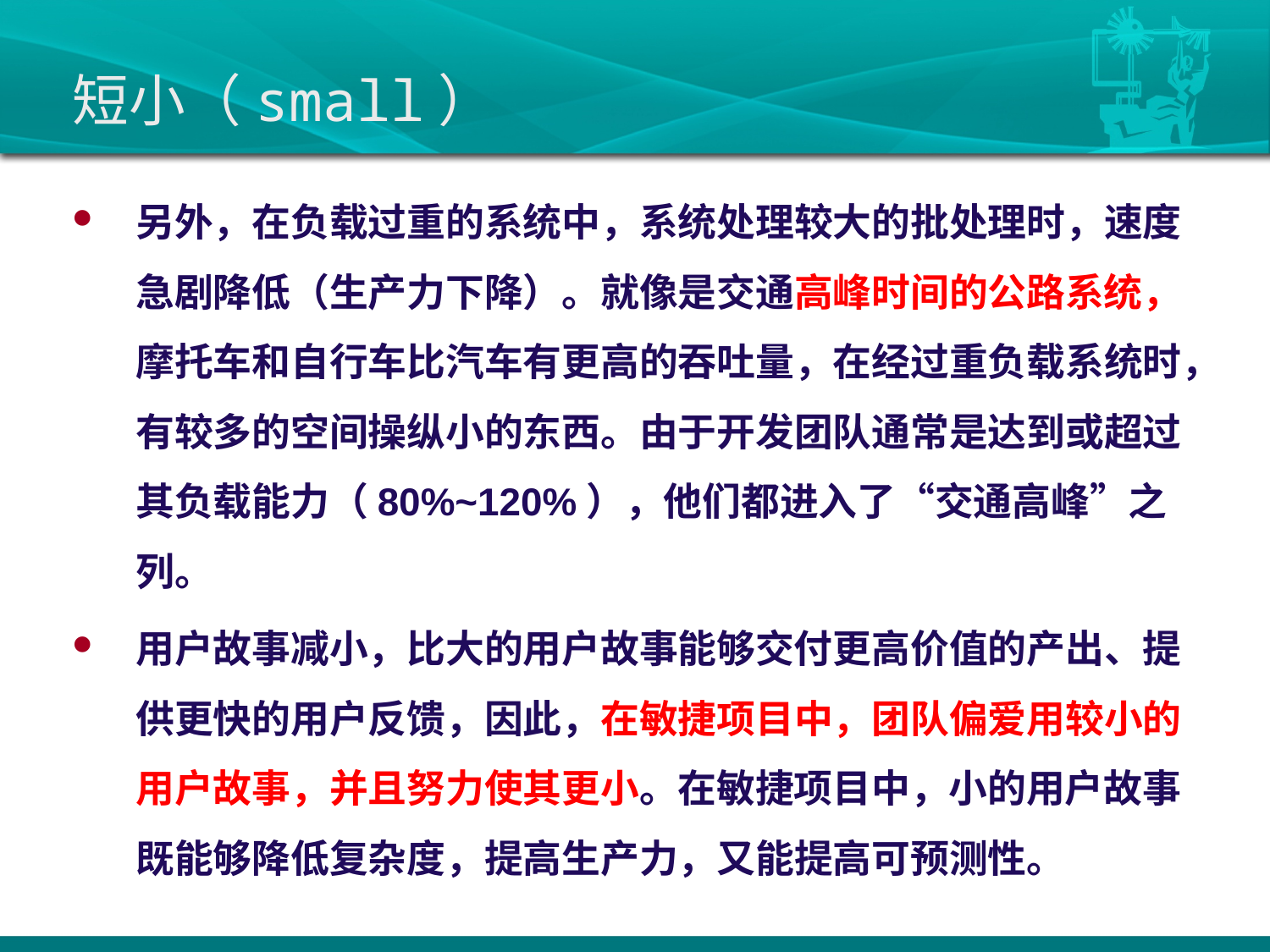

# 短小（small）
另外，在负载过重的系统中，系统处理较大的批处理时，速度急剧降低（生产力下降）。就像是交通高峰时间的公路系统，摩托车和自行车比汽车有更高的吞吐量，在经过重负载系统时，有较多的空间操纵小的东西。由于开发团队通常是达到或超过其负载能力（80%~120%），他们都进入了“交通高峰”之列。
用户故事减小，比大的用户故事能够交付更高价值的产出、提供更快的用户反馈，因此，在敏捷项目中，团队偏爱用较小的用户故事，并且努力使其更小。在敏捷项目中，小的用户故事既能够降低复杂度，提高生产力，又能提高可预测性。